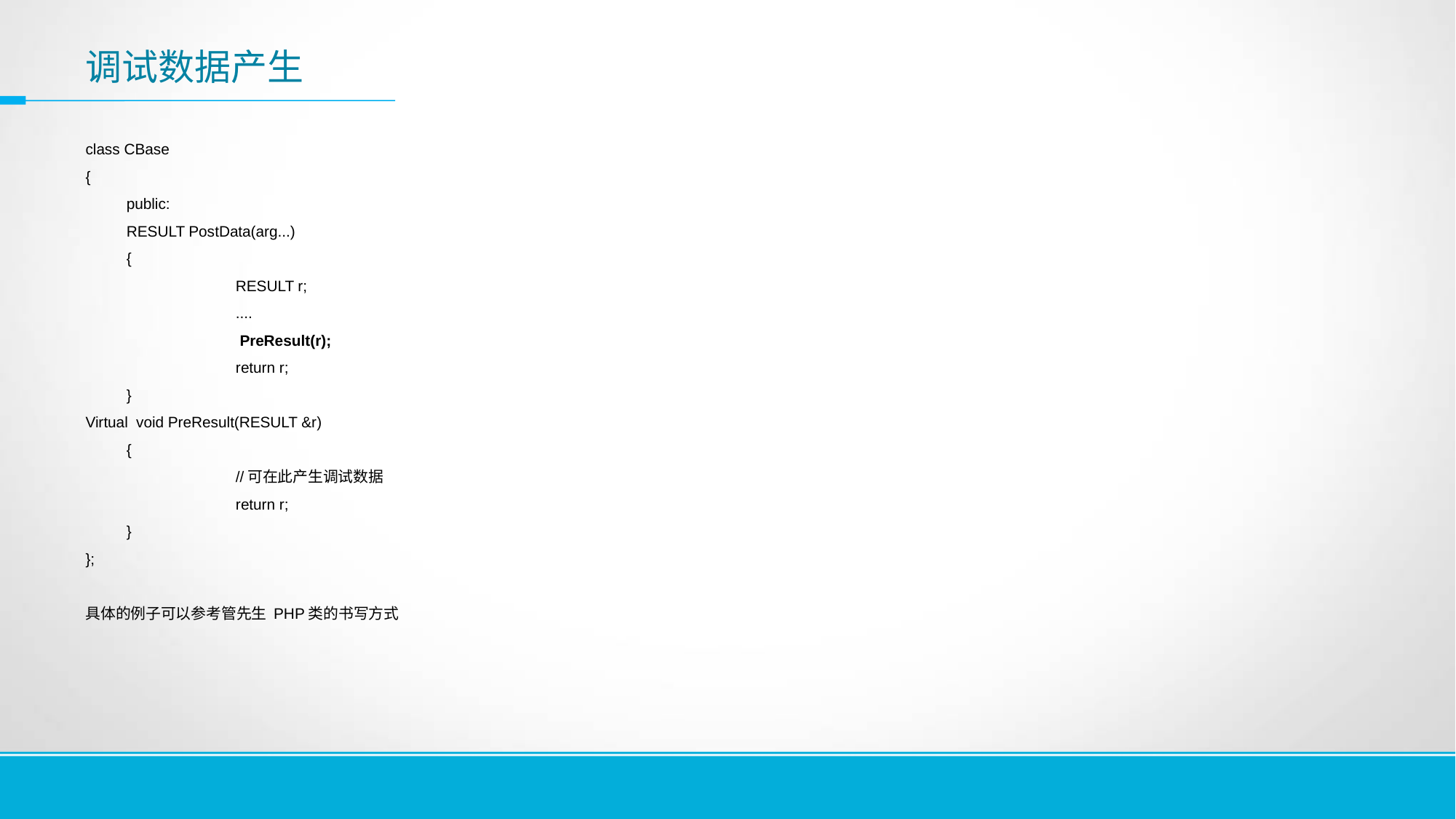

# 调试数据产生
class CBase
{
	public:
	RESULT PostData(arg...)
	{
		RESULT r;
		....
		 PreResult(r);
		return r;
	}
Virtual  void PreResult(RESULT &r)
	{
		//可在此产生调试数据
		return r;
	}
};

具体的例子可以参考管先生 PHP类的书写方式